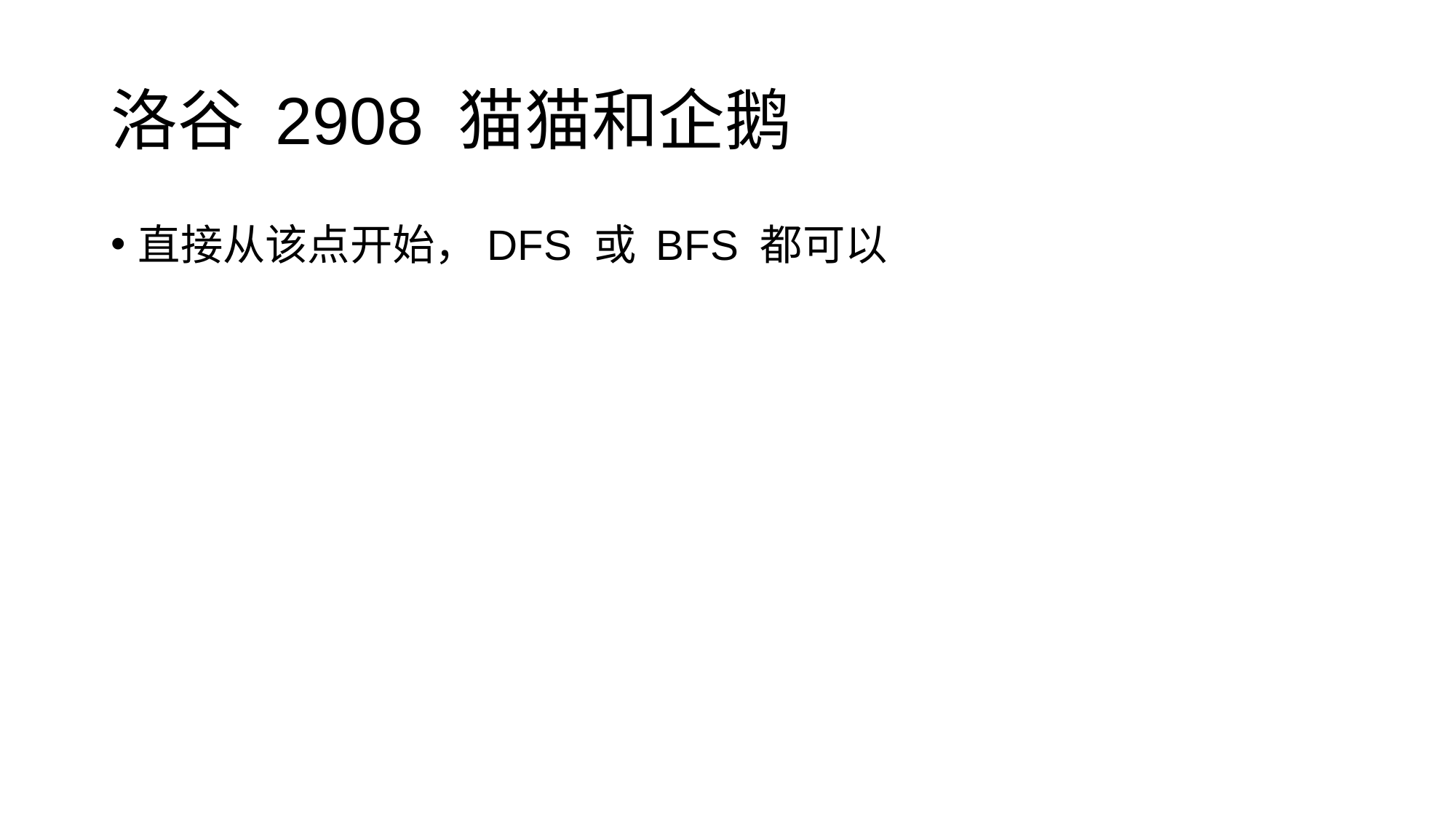

# 洛谷 2908 猫猫和企鹅
直接从该点开始，DFS 或 BFS 都可以